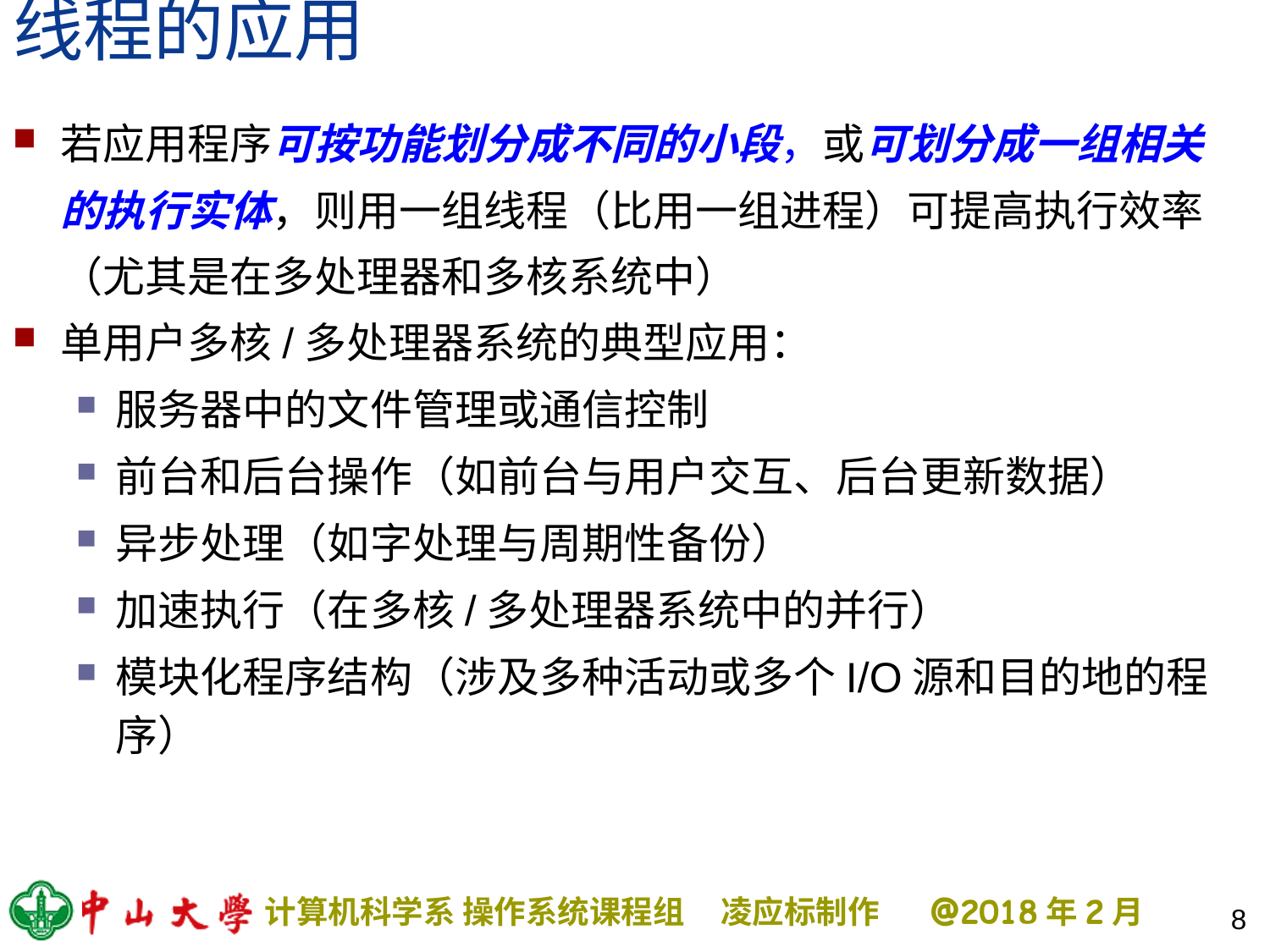

# 线程的应用
若应用程序可按功能划分成不同的小段，或可划分成一组相关的执行实体，则用一组线程（比用一组进程）可提高执行效率（尤其是在多处理器和多核系统中）
单用户多核/多处理器系统的典型应用：
服务器中的文件管理或通信控制
前台和后台操作（如前台与用户交互、后台更新数据）
异步处理（如字处理与周期性备份）
加速执行（在多核/多处理器系统中的并行）
模块化程序结构（涉及多种活动或多个I/O源和目的地的程序）
8